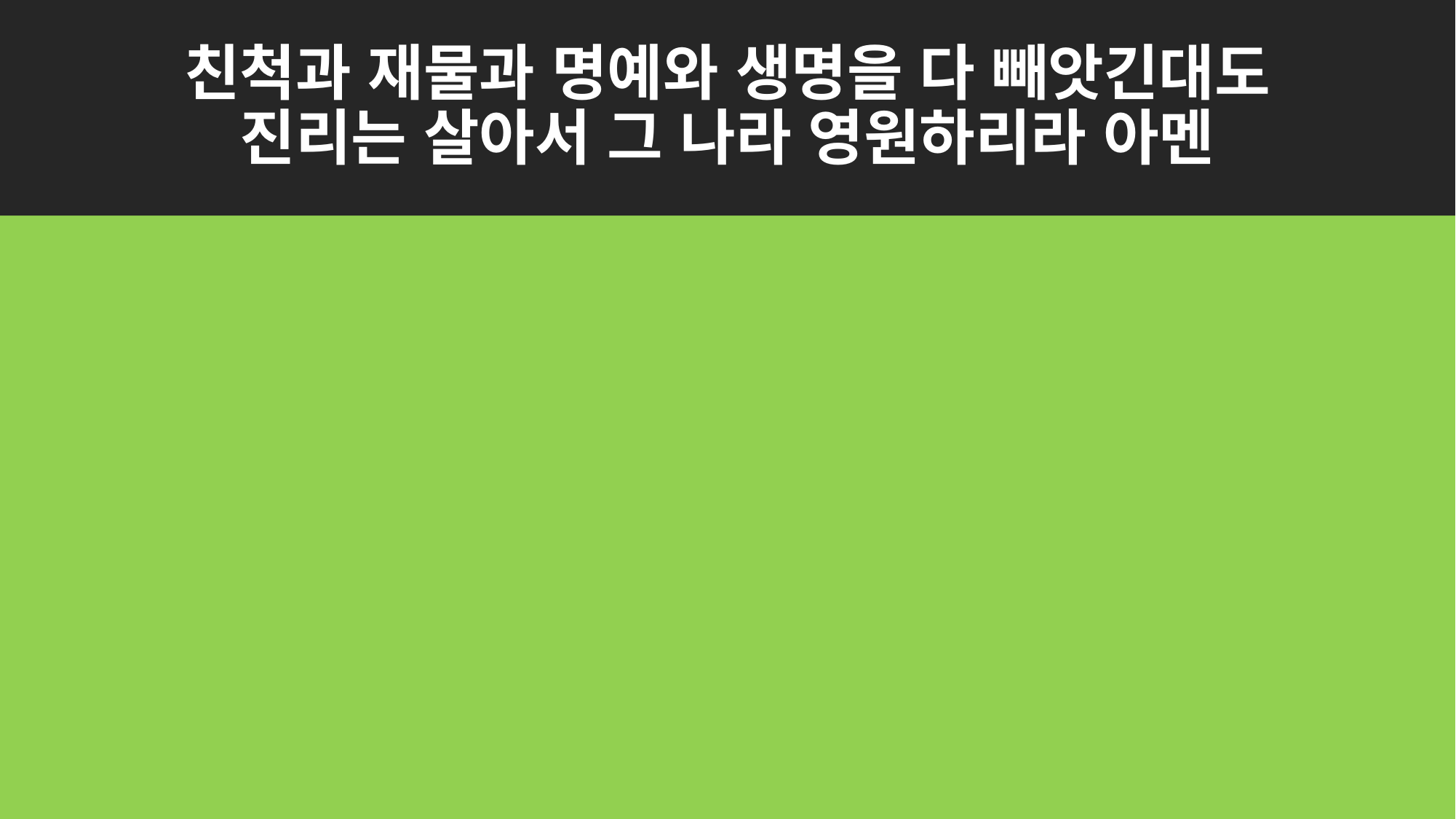

# 친척과 재물과 명예와 생명을 다 빼앗긴대도
진리는 살아서 그 나라 영원하리라 아멘